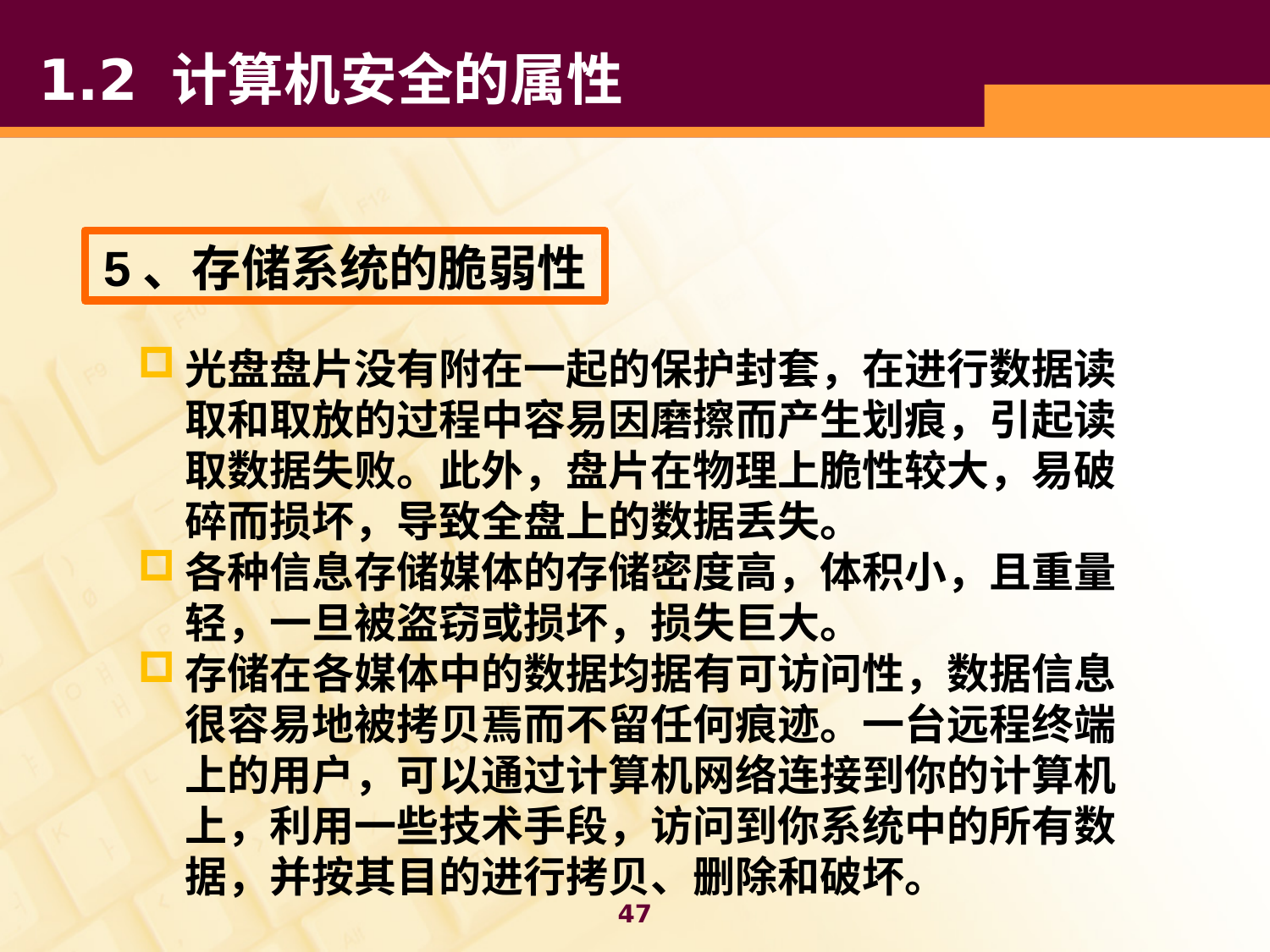

# 1.2 计算机安全的属性

5、存储系统的脆弱性
光盘盘片没有附在一起的保护封套，在进行数据读取和取放的过程中容易因磨擦而产生划痕，引起读取数据失败。此外，盘片在物理上脆性较大，易破碎而损坏，导致全盘上的数据丢失。
各种信息存储媒体的存储密度高，体积小，且重量轻，一旦被盗窃或损坏，损失巨大。
存储在各媒体中的数据均据有可访问性，数据信息很容易地被拷贝焉而不留任何痕迹。一台远程终端上的用户，可以通过计算机网络连接到你的计算机上，利用一些技术手段，访问到你系统中的所有数据，并按其目的进行拷贝、删除和破坏。